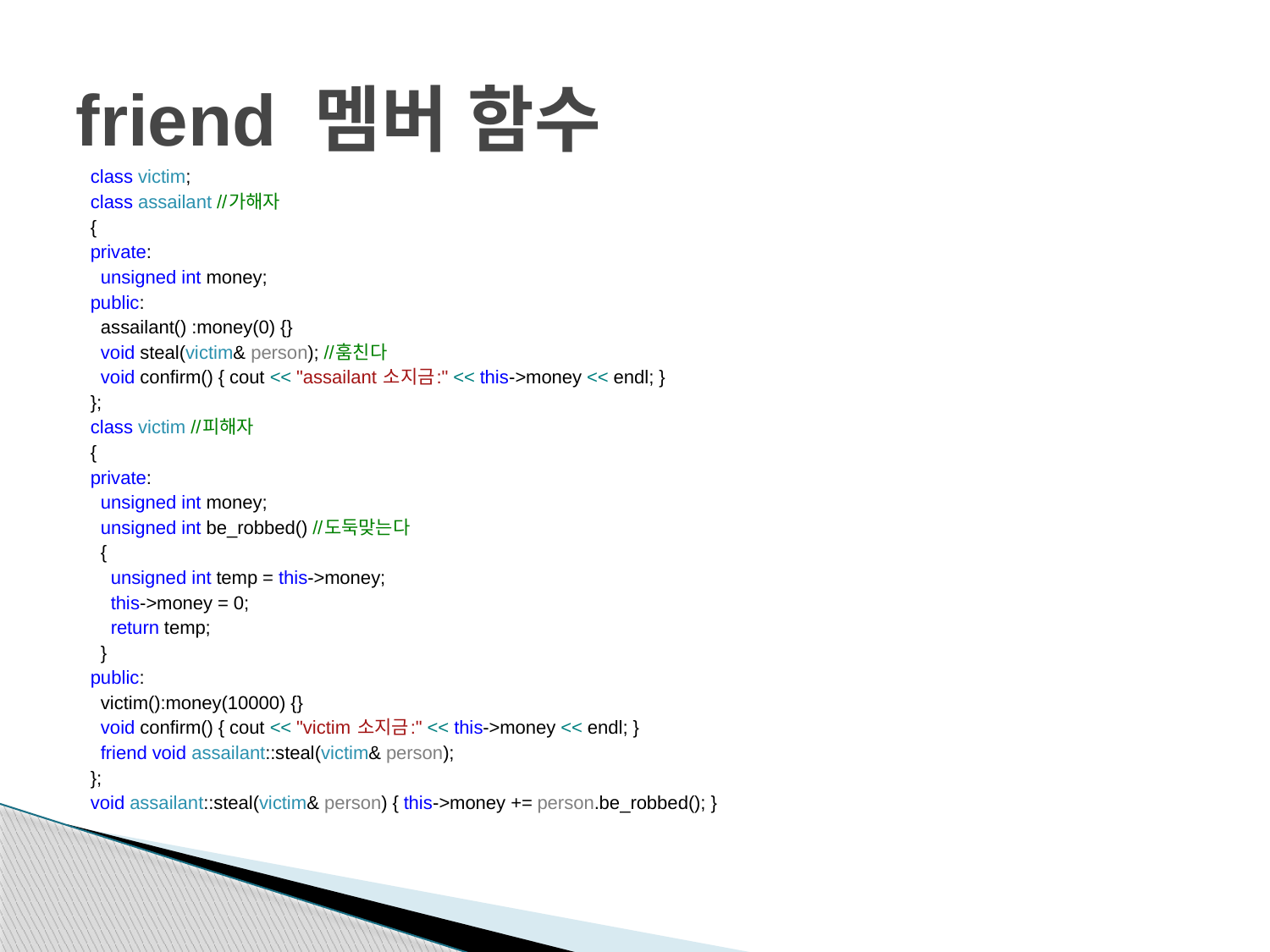

# friend 멤버 함수
class victim;
class assailant //가해자
{
private:
  unsigned int money;
public:
  assailant() :money(0) {}
  void steal(victim& person); //훔친다
  void confirm() { cout << "assailant 소지금:" << this->money << endl; }
};
class victim //피해자
{
private:
  unsigned int money;
  unsigned int be_robbed() //도둑맞는다
  {
    unsigned int temp = this->money;
    this->money = 0;
    return temp;
  }
public:
  victim():money(10000) {}
  void confirm() { cout << "victim 소지금:" << this->money << endl; }
  friend void assailant::steal(victim& person);
};
void assailant::steal(victim& person) { this->money += person.be_robbed(); }